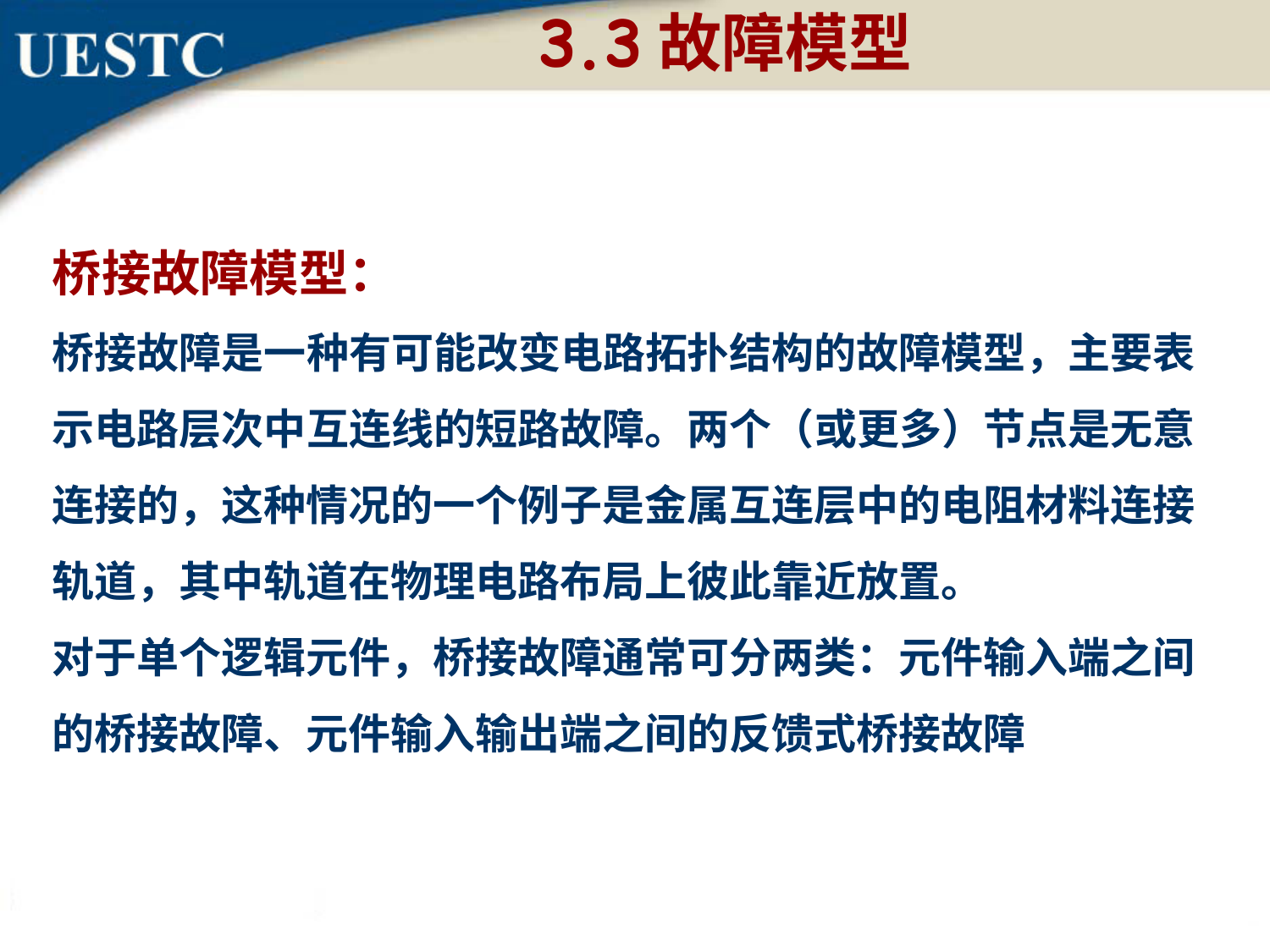

3.3故障模型
桥接故障模型：
桥接故障是一种有可能改变电路拓扑结构的故障模型，主要表示电路层次中互连线的短路故障。两个（或更多）节点是无意连接的，这种情况的一个例子是金属互连层中的电阻材料连接轨道，其中轨道在物理电路布局上彼此靠近放置。
对于单个逻辑元件，桥接故障通常可分两类：元件输入端之间的桥接故障、元件输入输出端之间的反馈式桥接故障